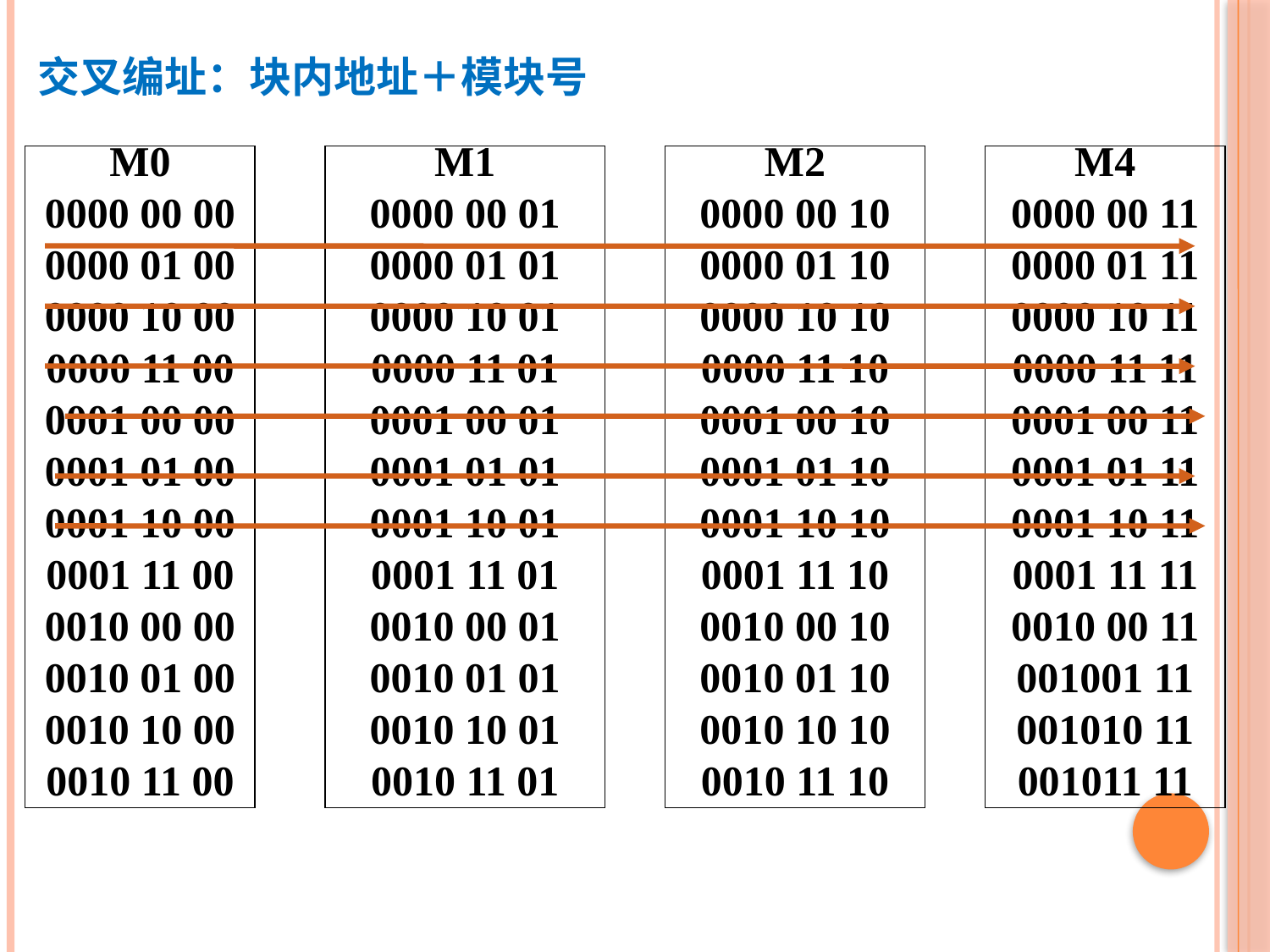

交叉编址：块内地址＋模块号
M0
0000 00 00
0000 01 00
0000 10 00
0000 11 00
0001 00 00
0001 01 00
0001 10 00
0001 11 00
0010 00 00
0010 01 00
0010 10 00
0010 11 00
M1
0000 00 01
0000 01 01
0000 10 01
0000 11 01
0001 00 01
0001 01 01
0001 10 01
0001 11 01
0010 00 01
0010 01 01
0010 10 01
0010 11 01
M2
0000 00 10
0000 01 10
0000 10 10
0000 11 10
0001 00 10
0001 01 10
0001 10 10
0001 11 10
0010 00 10
0010 01 10
0010 10 10
0010 11 10
M4
0000 00 11
0000 01 11
0000 10 11
0000 11 11
0001 00 11
0001 01 11
0001 10 11
0001 11 11
0010 00 11
001001 11
001010 11
001011 11